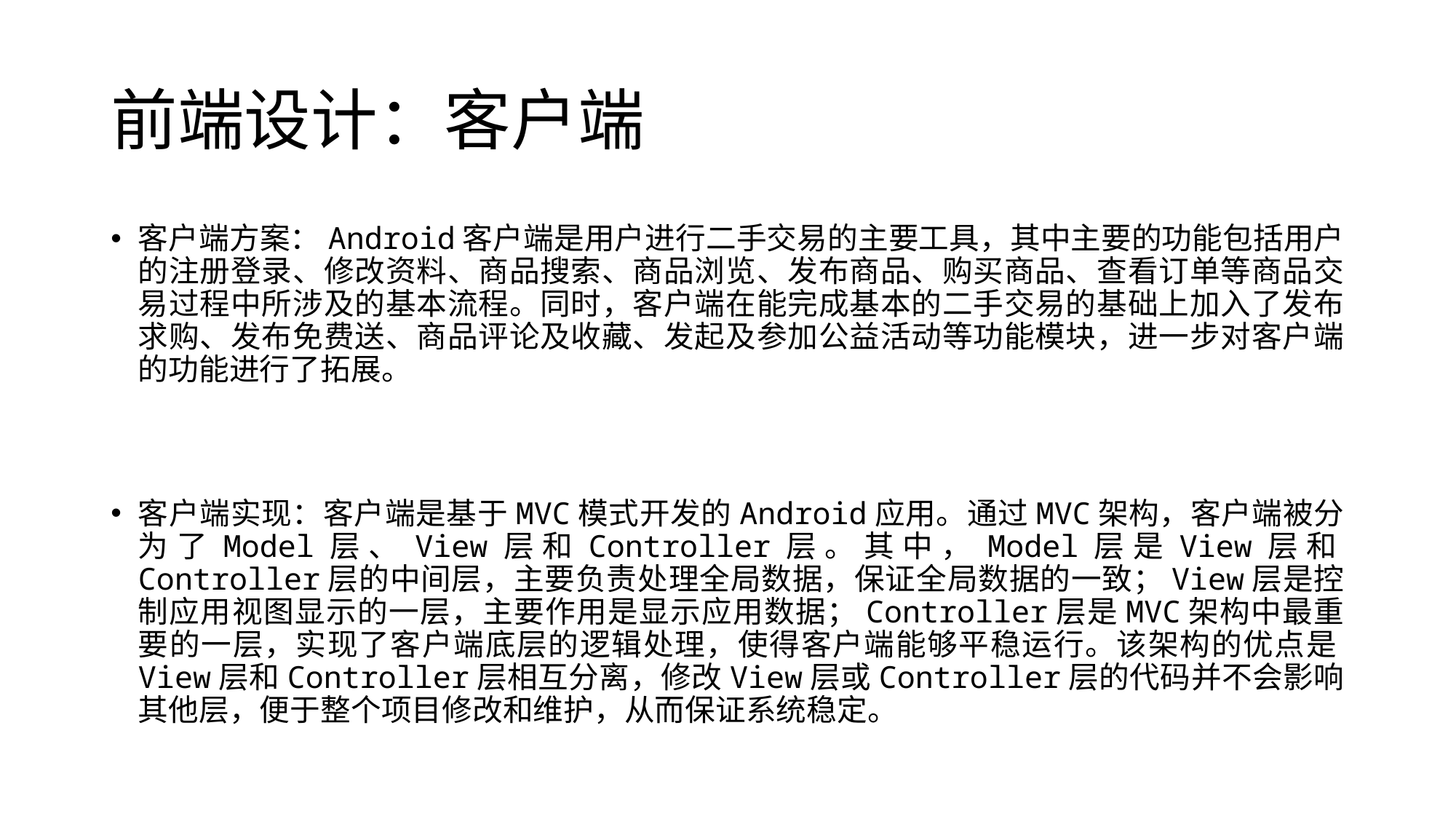

# 前端设计：客户端
客户端方案：Android客户端是用户进行二手交易的主要工具，其中主要的功能包括用户的注册登录、修改资料、商品搜索、商品浏览、发布商品、购买商品、查看订单等商品交易过程中所涉及的基本流程。同时，客户端在能完成基本的二手交易的基础上加入了发布求购、发布免费送、商品评论及收藏、发起及参加公益活动等功能模块，进一步对客户端的功能进行了拓展。

客户端实现：客户端是基于MVC模式开发的Android应用。通过MVC架构，客户端被分为了Model层、View层和Controller层。其中，Model层是View层和Controller层的中间层，主要负责处理全局数据，保证全局数据的一致；View层是控制应用视图显示的一层，主要作用是显示应用数据；Controller层是MVC架构中最重要的一层，实现了客户端底层的逻辑处理，使得客户端能够平稳运行。该架构的优点是View层和Controller层相互分离，修改View层或Controller层的代码并不会影响其他层，便于整个项目修改和维护，从而保证系统稳定。